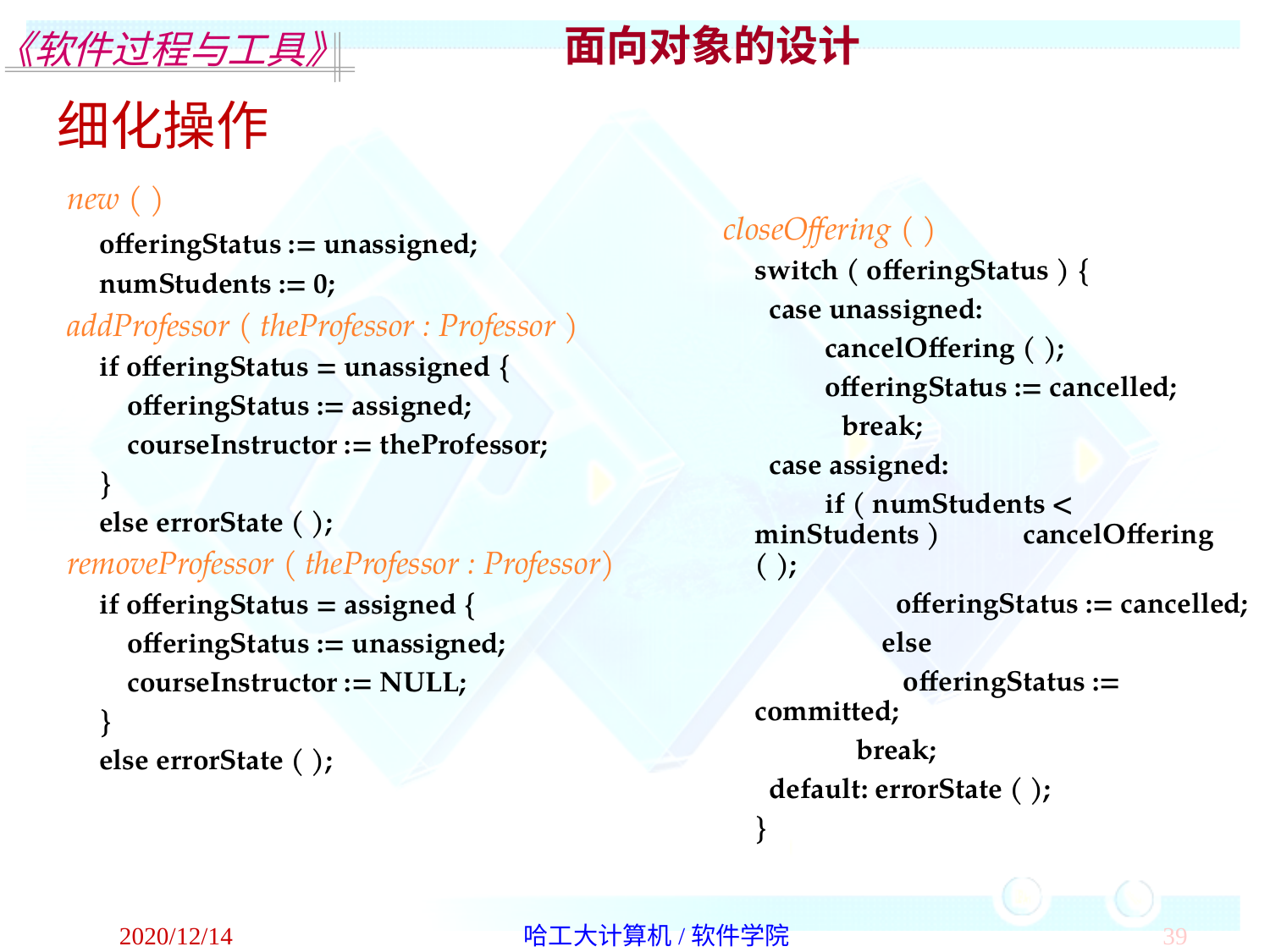

面向对象的设计
细化操作
new ( )
	offeringStatus := unassigned;
	numStudents := 0;
addProfessor ( theProfessor : Professor )
	if offeringStatus = unassigned {
	    offeringStatus := assigned;
	    courseInstructor := theProfessor;
	}
	else errorState ( );
removeProfessor ( theProfessor : Professor)
	if offeringStatus = assigned {
	    offeringStatus := unassigned;
	    courseInstructor := NULL;
	}
	else errorState ( );
closeOffering ( )
	switch ( offeringStatus ) {
	  case unassigned:
	          cancelOffering ( );
	          offeringStatus := cancelled;
                 break;
	  case assigned:
	          if ( numStudents < minStudents ) 	  cancelOffering ( );
		  offeringStatus := cancelled;
		else
		   offeringStatus := committed;
                   break;
	  default: errorState ( );
	}